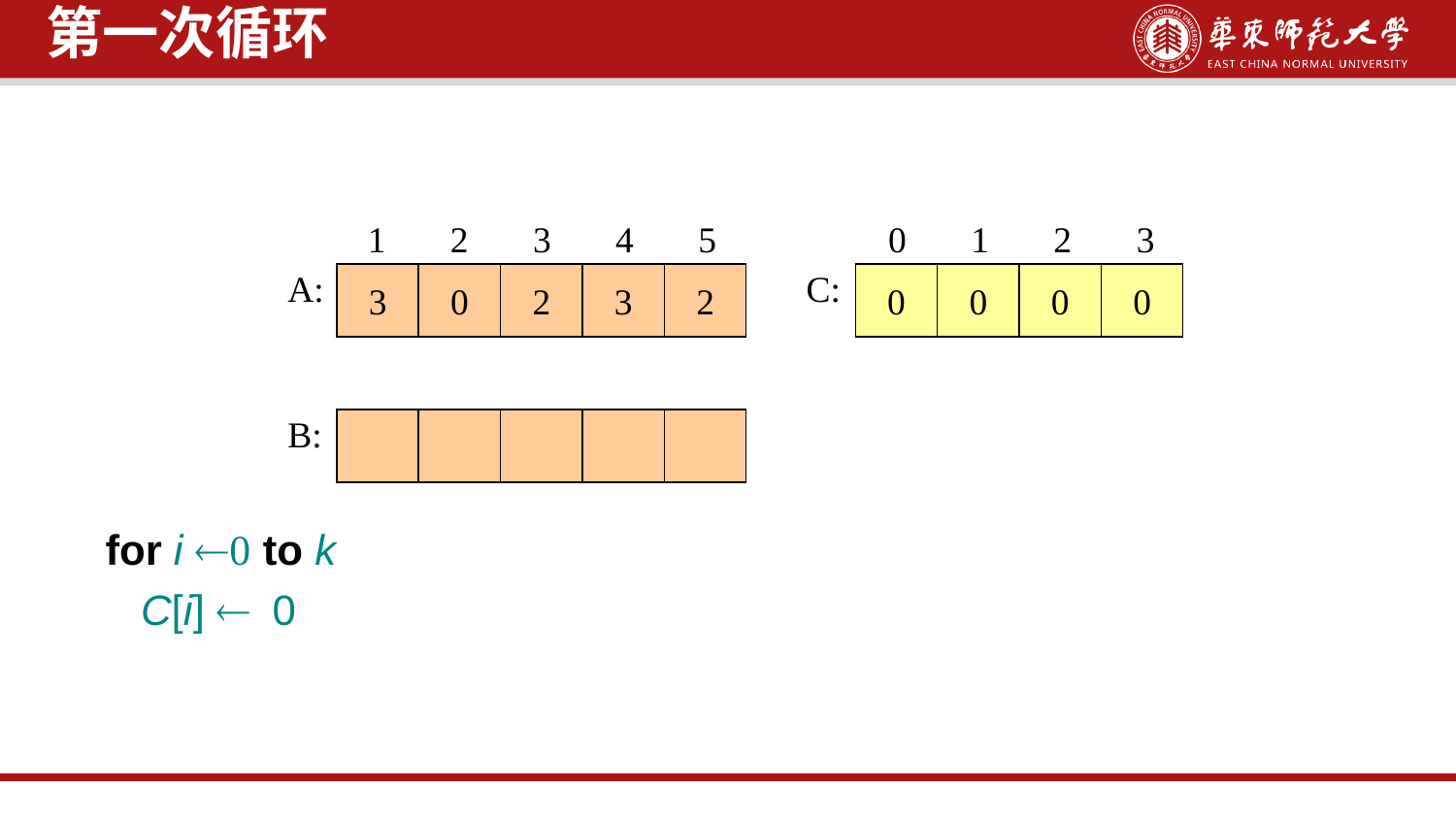

第一次循环

for i ←0 to k
   C[i] ← 0
  1       2       3       4       5
A:
3
0
2
3
2
  0       1       2       3
C:
0
0
0
0
B: